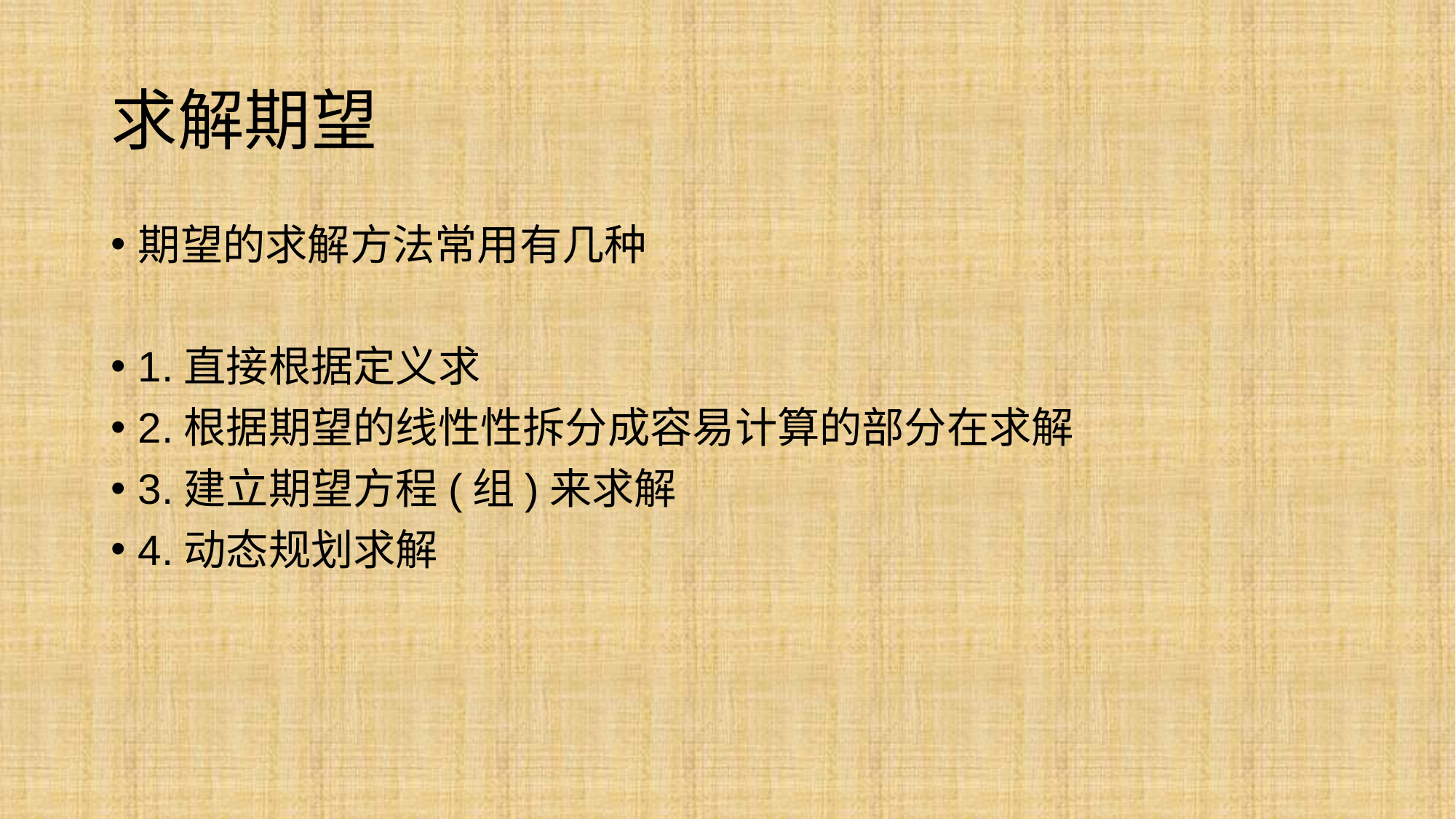

# 求解期望
期望的求解方法常用有几种

1.直接根据定义求
2.根据期望的线性性拆分成容易计算的部分在求解
3.建立期望方程(组)来求解
4.动态规划求解